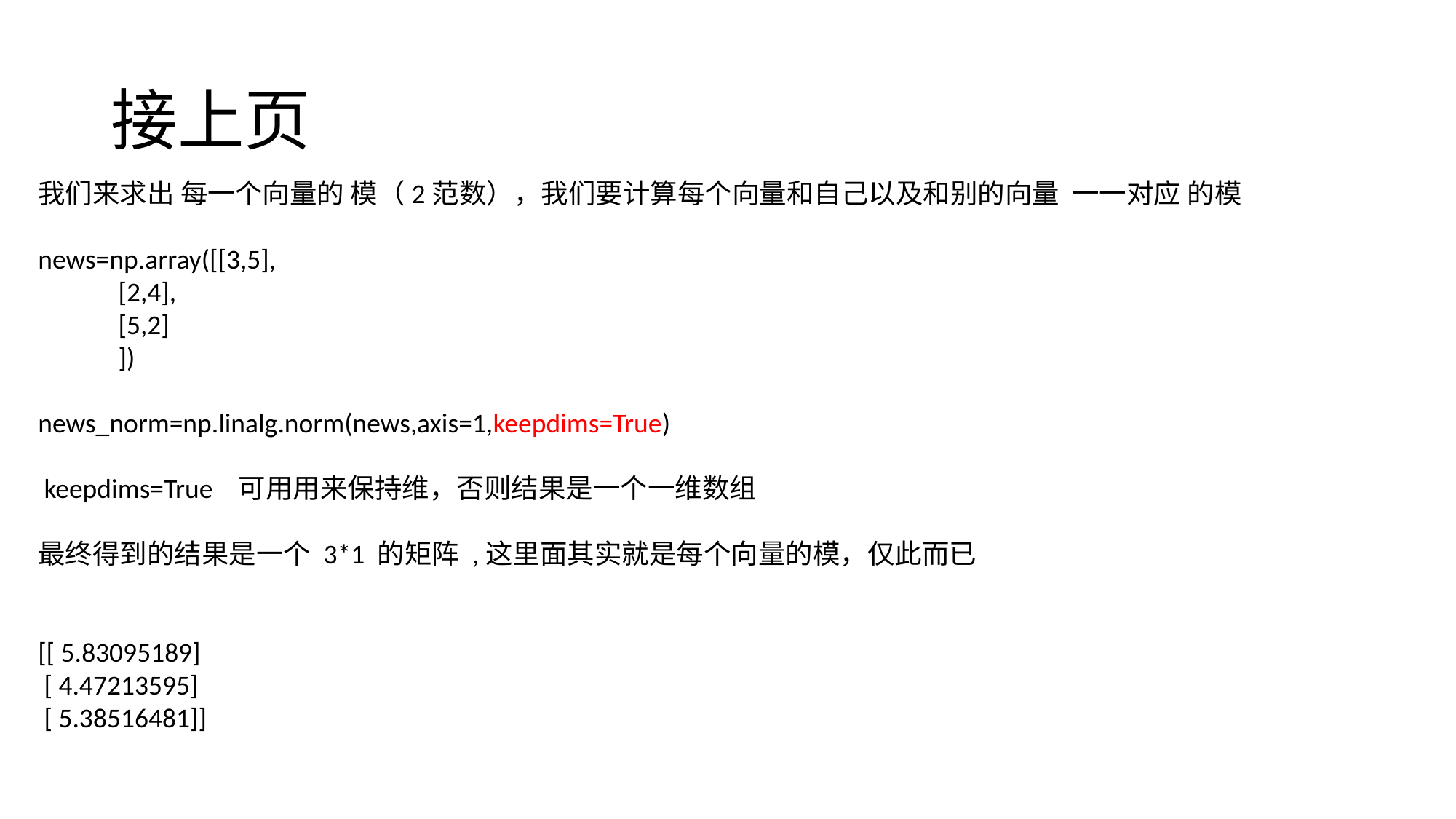

# 接上页
我们来求出 每一个向量的 模（2范数），我们要计算每个向量和自己以及和别的向量  一一对应 的模

news=np.array([[3,5],
             [2,4],
             [5,2]
             ])

news_norm=np.linalg.norm(news,axis=1,keepdims=True)

 keepdims=True   可用用来保持维，否则结果是一个一维数组

最终得到的结果是一个 3*1 的矩阵 ,这里面其实就是每个向量的模，仅此而已

[[ 5.83095189]
 [ 4.47213595]
 [ 5.38516481]]